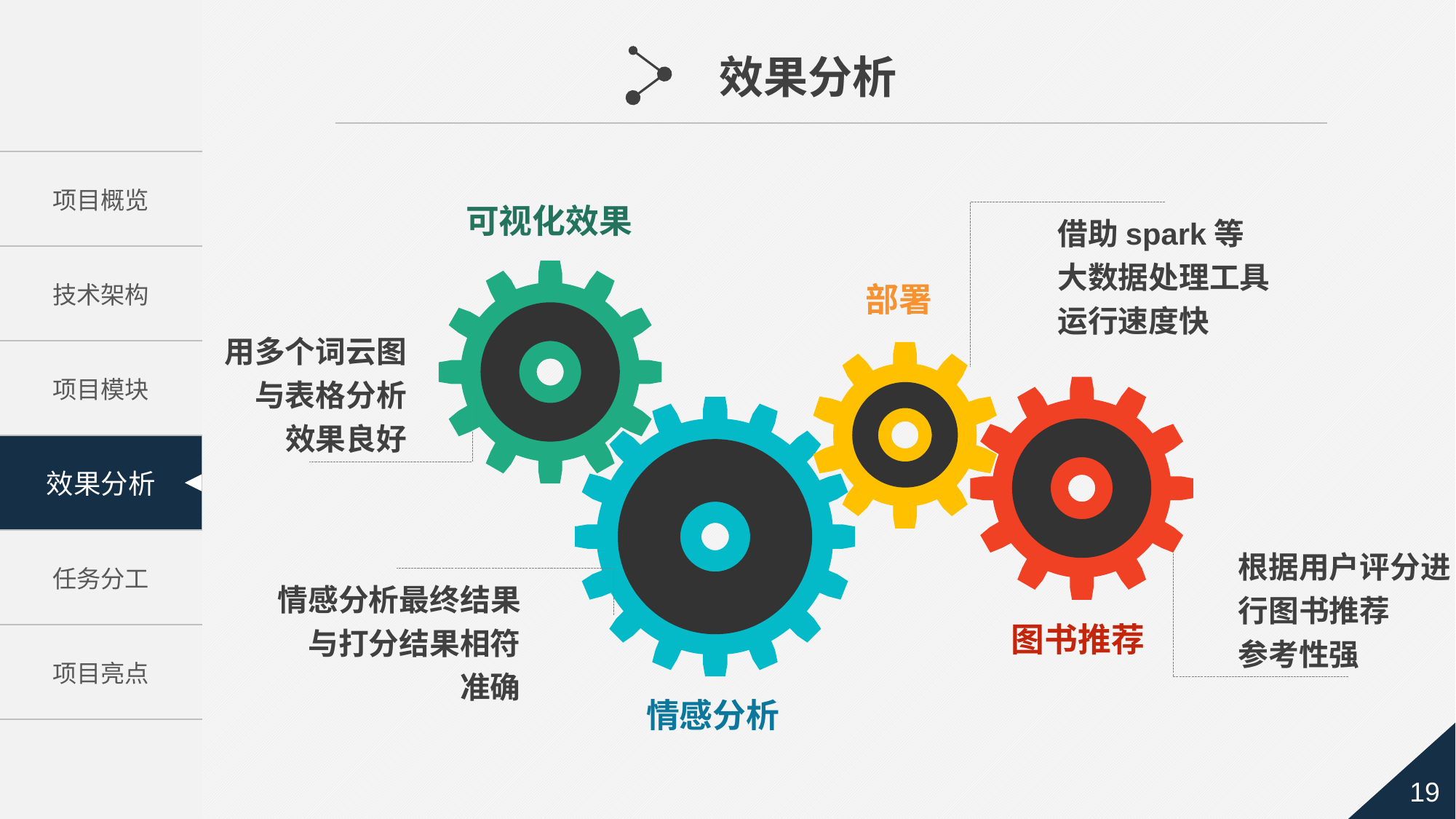

效果分析
可视化效果
借助spark等大数据处理工具
运行速度快

部署
用多个词云图与表格分析
效果良好

根据用户评分进行图书推荐
参考性强
情感分析最终结果与打分结果相符
准确
图书推荐
情感分析